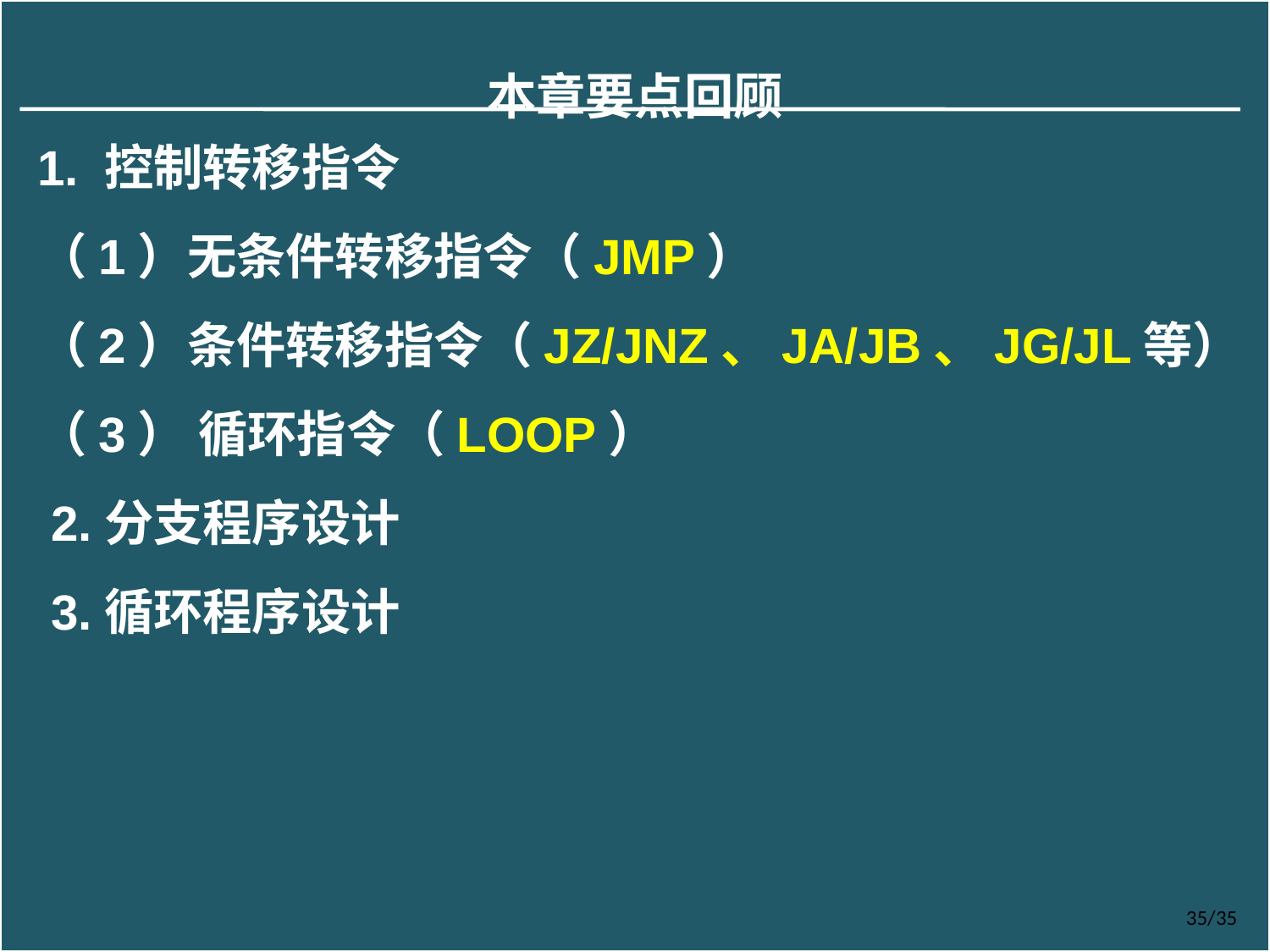

本章要点回顾
1. 控制转移指令
（1）无条件转移指令（JMP）
（2）条件转移指令（JZ/JNZ、JA/JB、JG/JL等）
（3） 循环指令（LOOP）
 2.分支程序设计
 3.循环程序设计
35/35